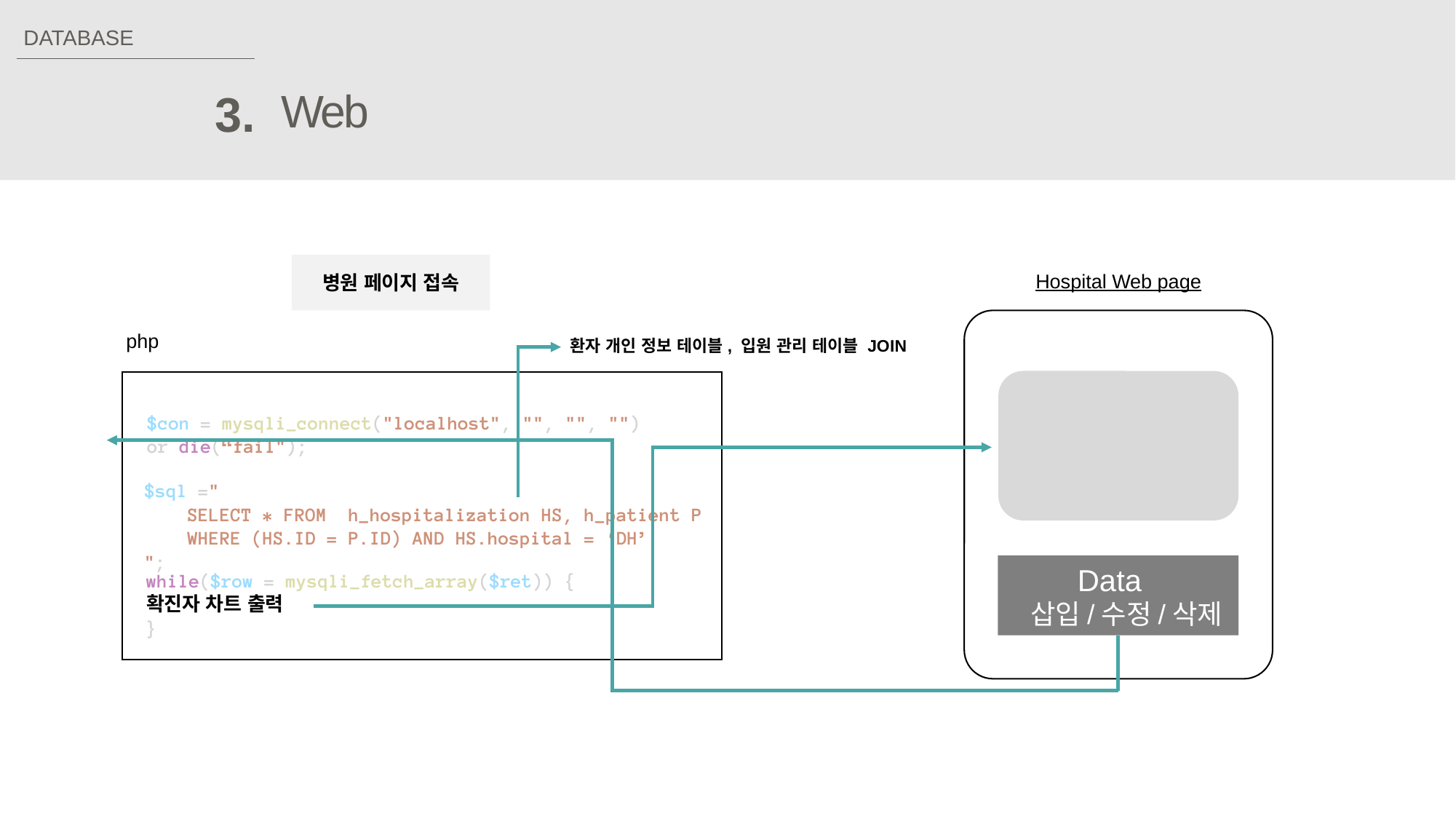

DATABASE
Web
3.
병원 페이지 접속
Hospital Web page

php
환자 개인 정보 테이블, 입원 관리 테이블 JOIN

 $con = mysqli_connect("localhost", "", "", "")
 or die(“fail");
                $sql ="
                    SELECT *FROM  g_confirmed ORDER BY Date DESC
                ";
                $sql ="
                    SELECT * FROM  h_hospitalization HS, h_patient P
                    WHERE (HS.ID = P.ID) AND HS.hospital = ‘DH’
                ";
         Data
  삽입/수정/삭제
while($row = mysqli_fetch_array($ret)) {
확진자 차트 출력
}